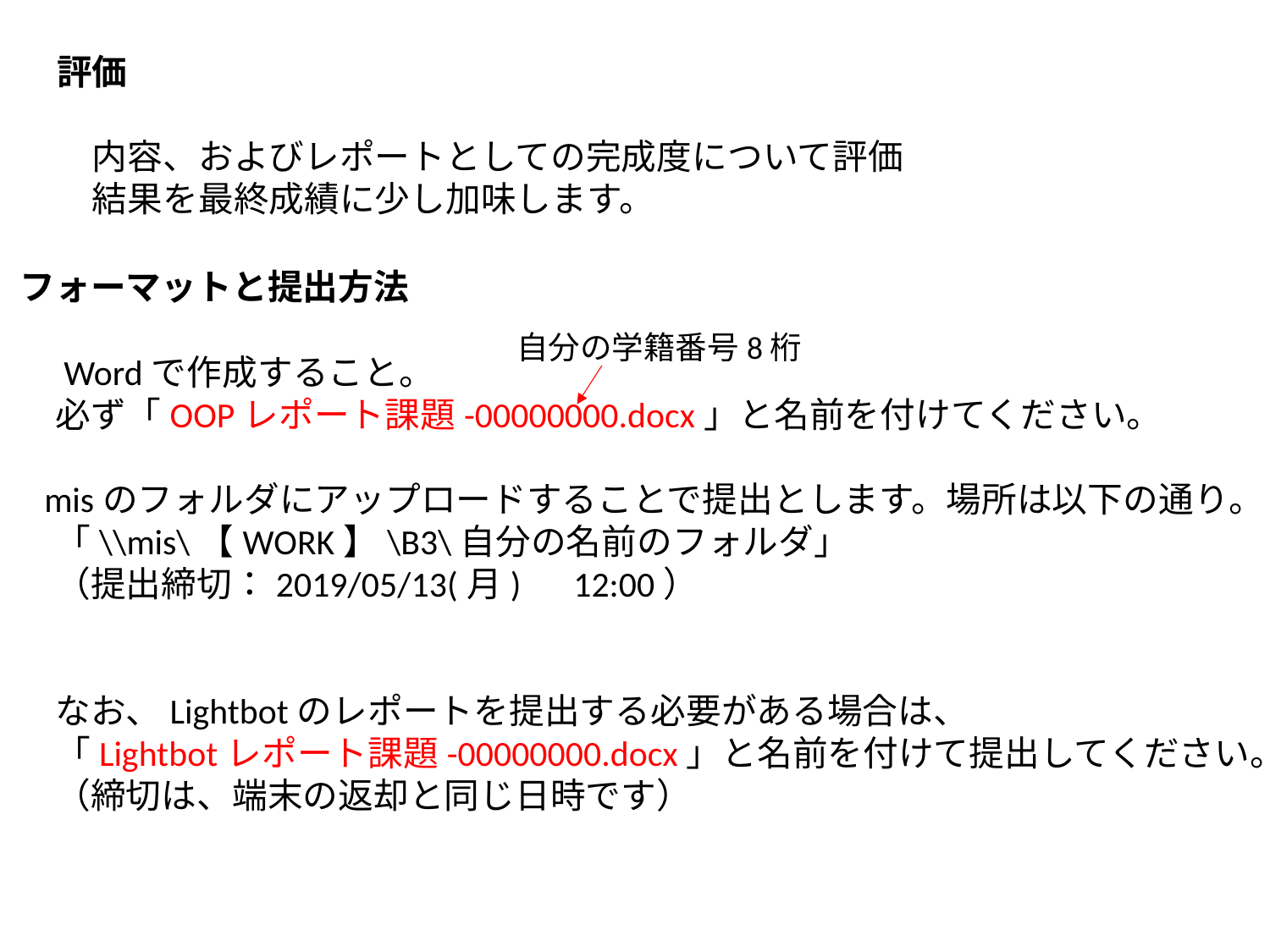

評価

　内容、およびレポートとしての完成度について評価
　結果を最終成績に少し加味します。
フォーマットと提出方法

　Wordで作成すること。
　必ず「OOPレポート課題-00000000.docx」と名前を付けてください。

   misのフォルダにアップロードすることで提出とします。場所は以下の通り。
　「\\mis\【WORK】\B3\自分の名前のフォルダ」
　（提出締切：2019/05/13(月)　12:00）

　なお、Lightbotのレポートを提出する必要がある場合は、
　「Lightbotレポート課題-00000000.docx」と名前を付けて提出してください。
　（締切は、端末の返却と同じ日時です）

自分の学籍番号8桁